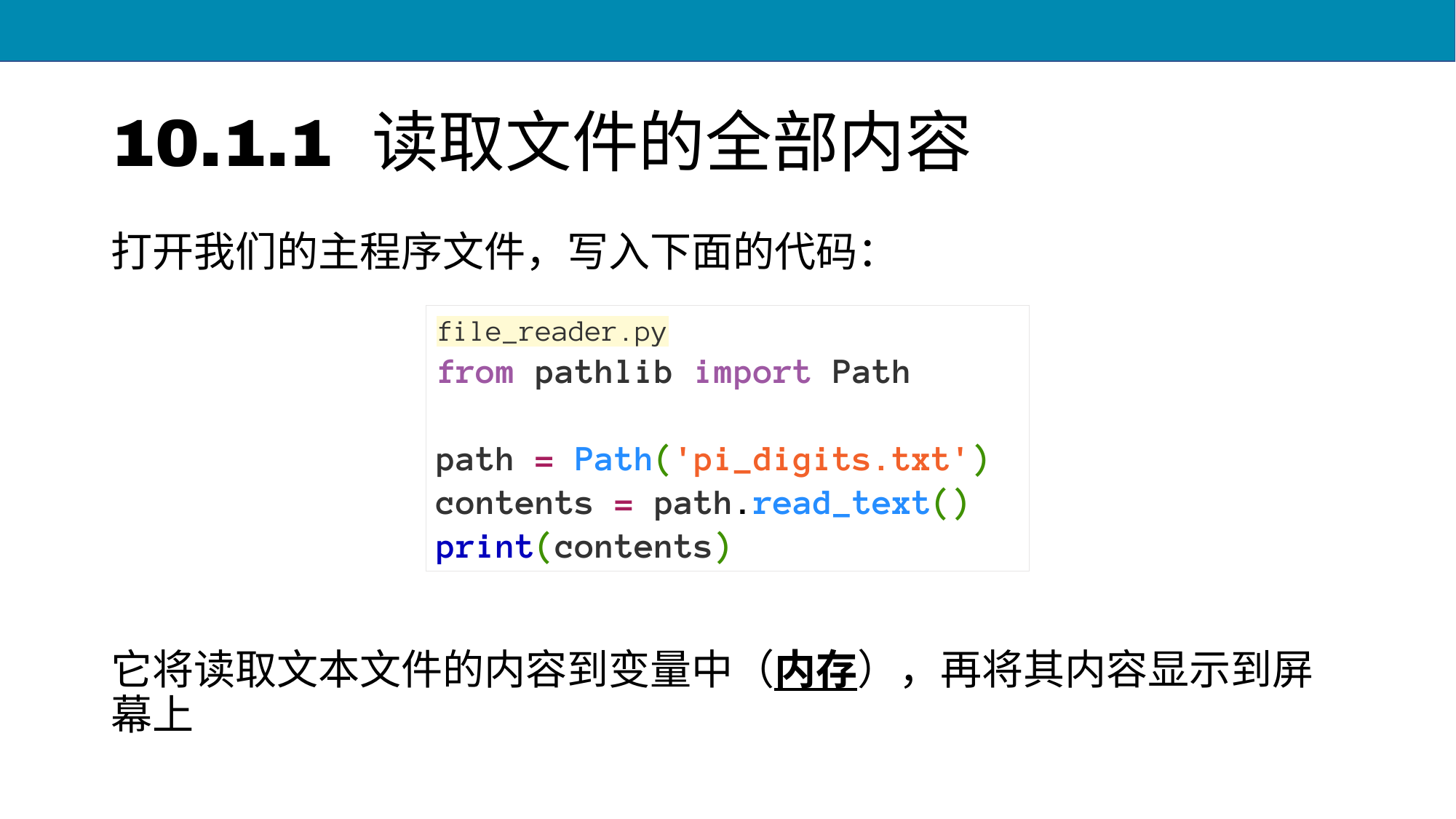

# 10.1.1 读取文件的全部内容
打开我们的主程序文件，写入下面的代码：

它将读取文本文件的内容到变量中（内存），再将其内容显示到屏幕上
file_reader.py
from pathlib import Path
path = Path('pi_digits.txt')
contents = path.read_text()
print(contents)